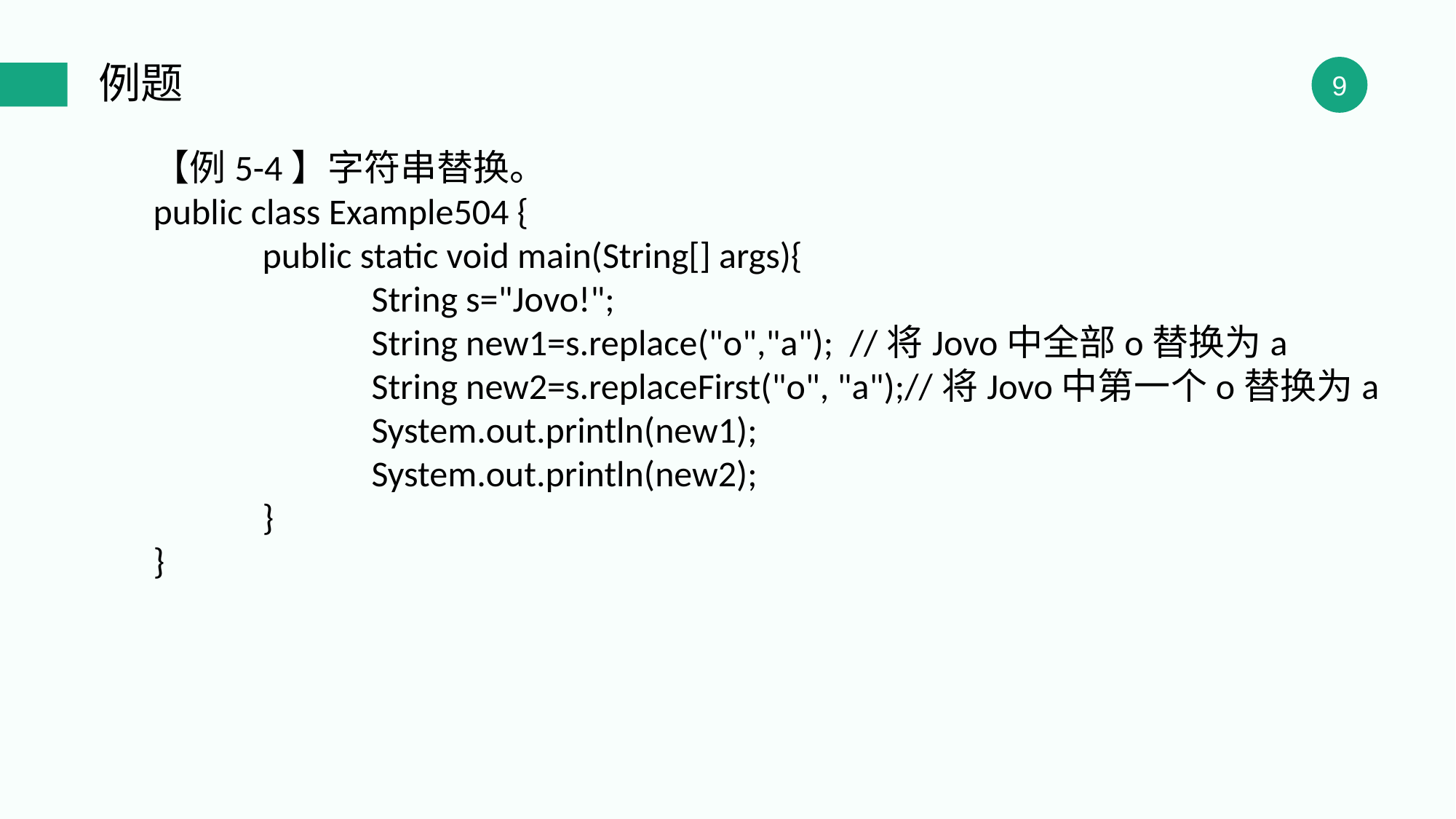

例题
【例5-4】字符串替换。
public class Example504 {
	public static void main(String[] args){
		String s="Jovo!";
		String new1=s.replace("o","a");  //将Jovo中全部o替换为a
		String new2=s.replaceFirst("o", "a");//将Jovo中第一个o替换为a
		System.out.println(new1);
		System.out.println(new2);
	}
}